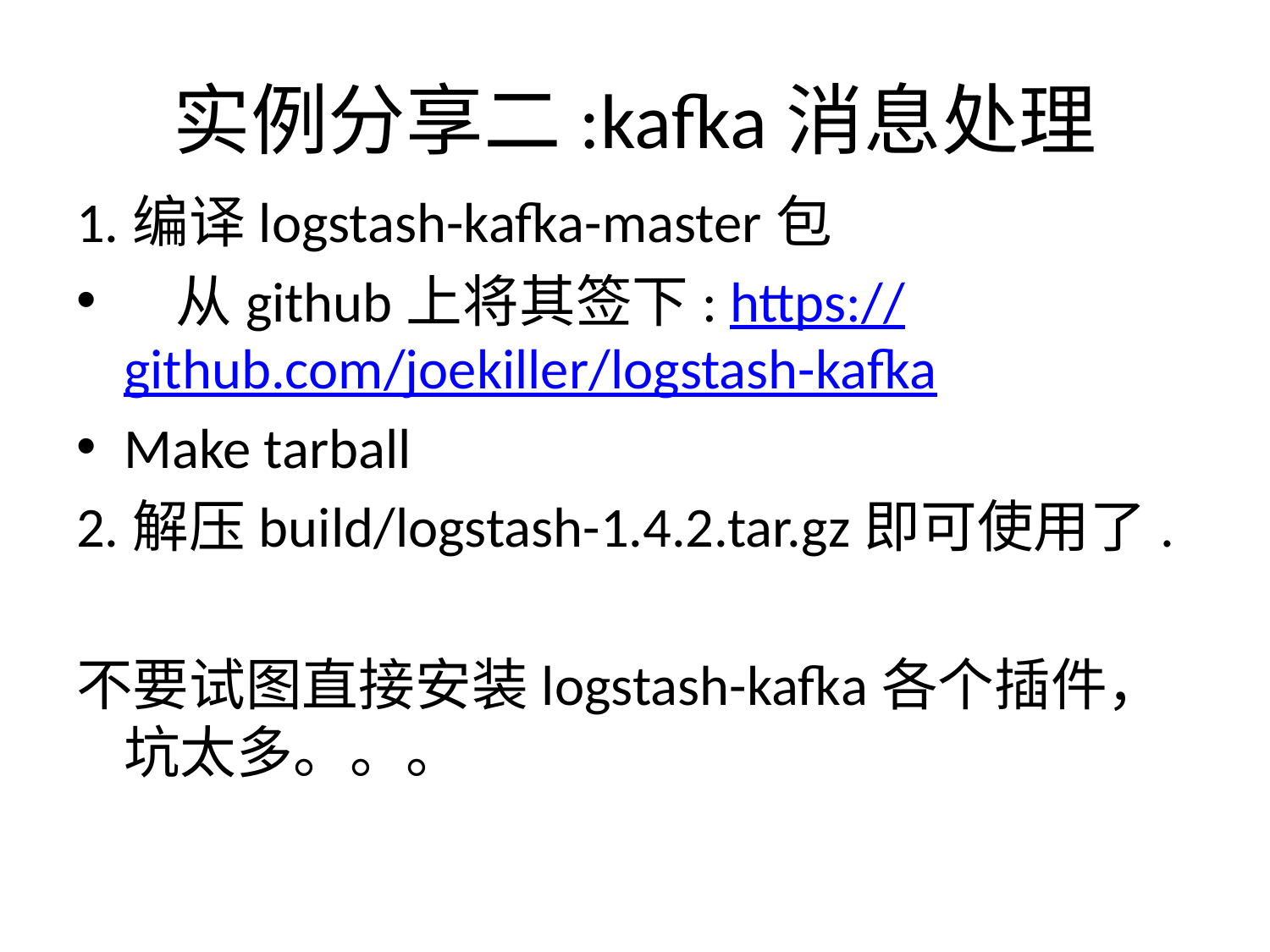

# 实例分享二:kafka消息处理
1.编译logstash-kafka-master包
   从github上将其签下: https://github.com/joekiller/logstash-kafka
Make tarball
2.解压build/logstash-1.4.2.tar.gz即可使用了.

不要试图直接安装logstash-kafka各个插件，坑太多。。。